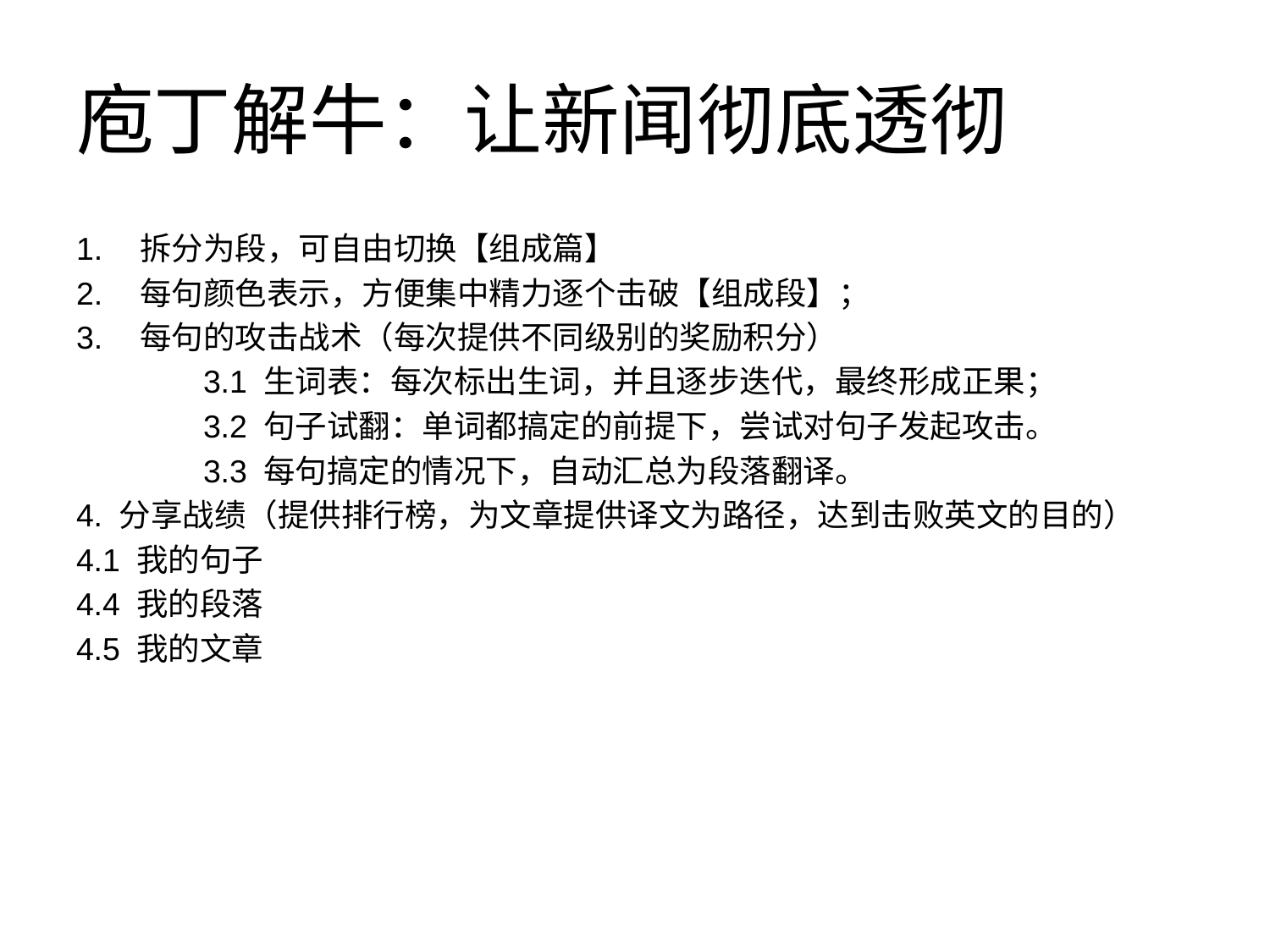

# 庖丁解牛：让新闻彻底透彻
拆分为段，可自由切换【组成篇】
每句颜色表示，方便集中精力逐个击破【组成段】；
每句的攻击战术（每次提供不同级别的奖励积分）
	3.1 生词表：每次标出生词，并且逐步迭代，最终形成正果；
	3.2 句子试翻：单词都搞定的前提下，尝试对句子发起攻击。
	3.3 每句搞定的情况下，自动汇总为段落翻译。
4. 分享战绩（提供排行榜，为文章提供译文为路径，达到击败英文的目的）
4.1 我的句子
4.4 我的段落
4.5 我的文章